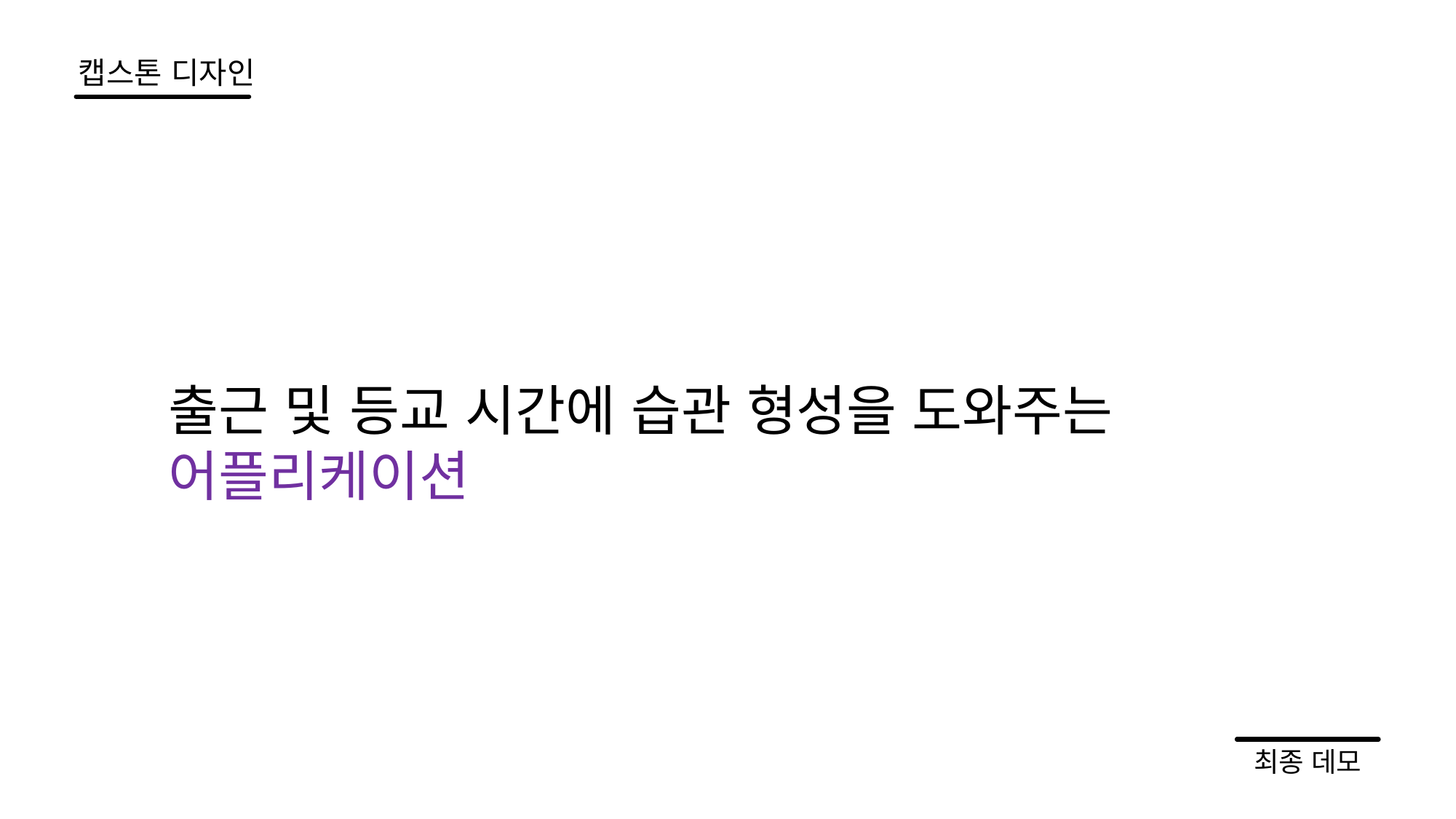

캡스톤 디자인
출근 및 등교 시간에 습관 형성을 도와주는 어플리케이션
최종 데모